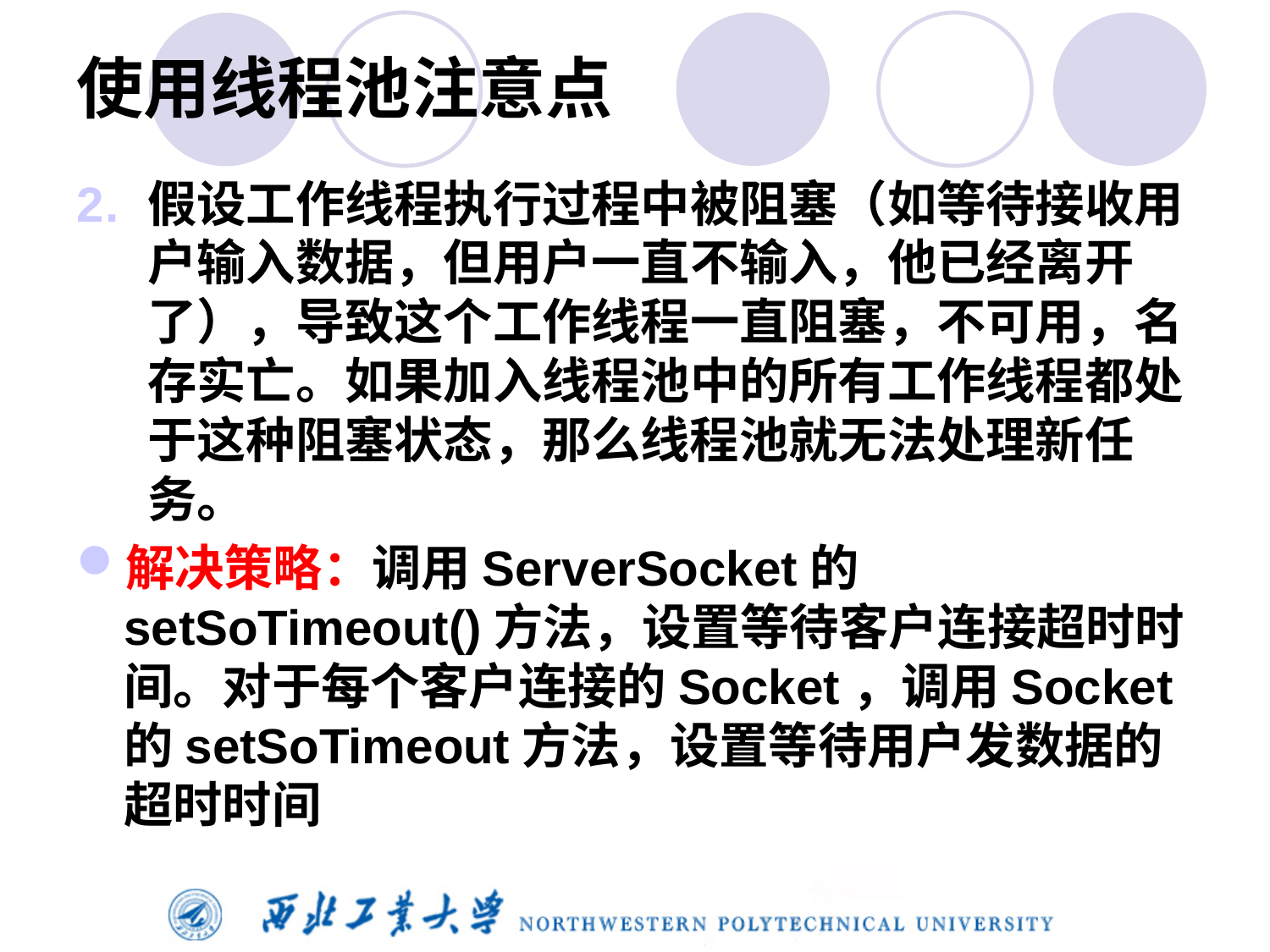

# 使用线程池注意点
假设工作线程执行过程中被阻塞（如等待接收用户输入数据，但用户一直不输入，他已经离开了），导致这个工作线程一直阻塞，不可用，名存实亡。如果加入线程池中的所有工作线程都处于这种阻塞状态，那么线程池就无法处理新任务。
解决策略：调用ServerSocket的setSoTimeout()方法，设置等待客户连接超时时间。对于每个客户连接的Socket，调用Socket的setSoTimeout方法，设置等待用户发数据的超时时间